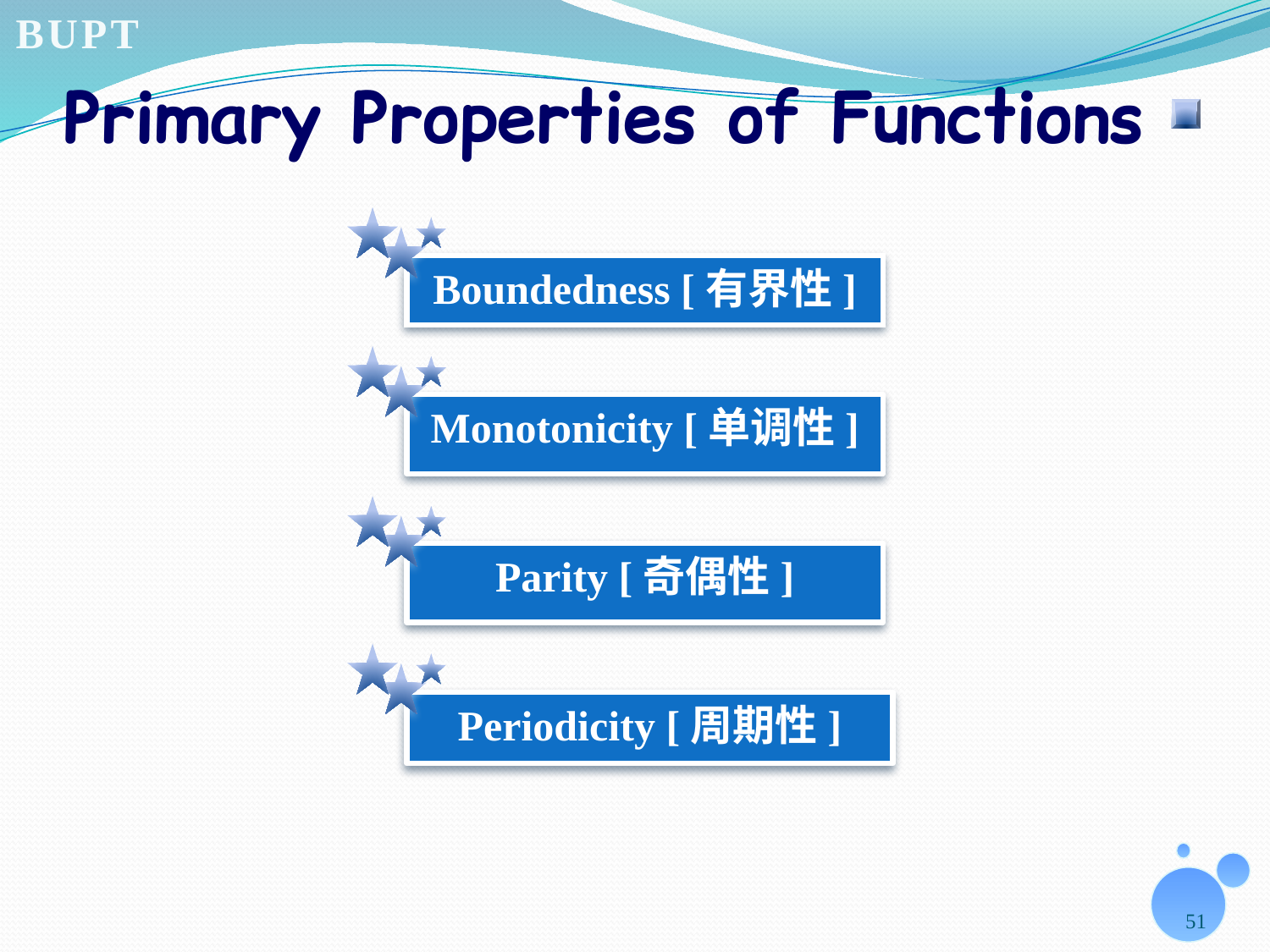

# Primary Properties of Functions

Boundedness [有界性]

Monotonicity [单调性]

Parity [奇偶性]

Periodicity [周期性]
51